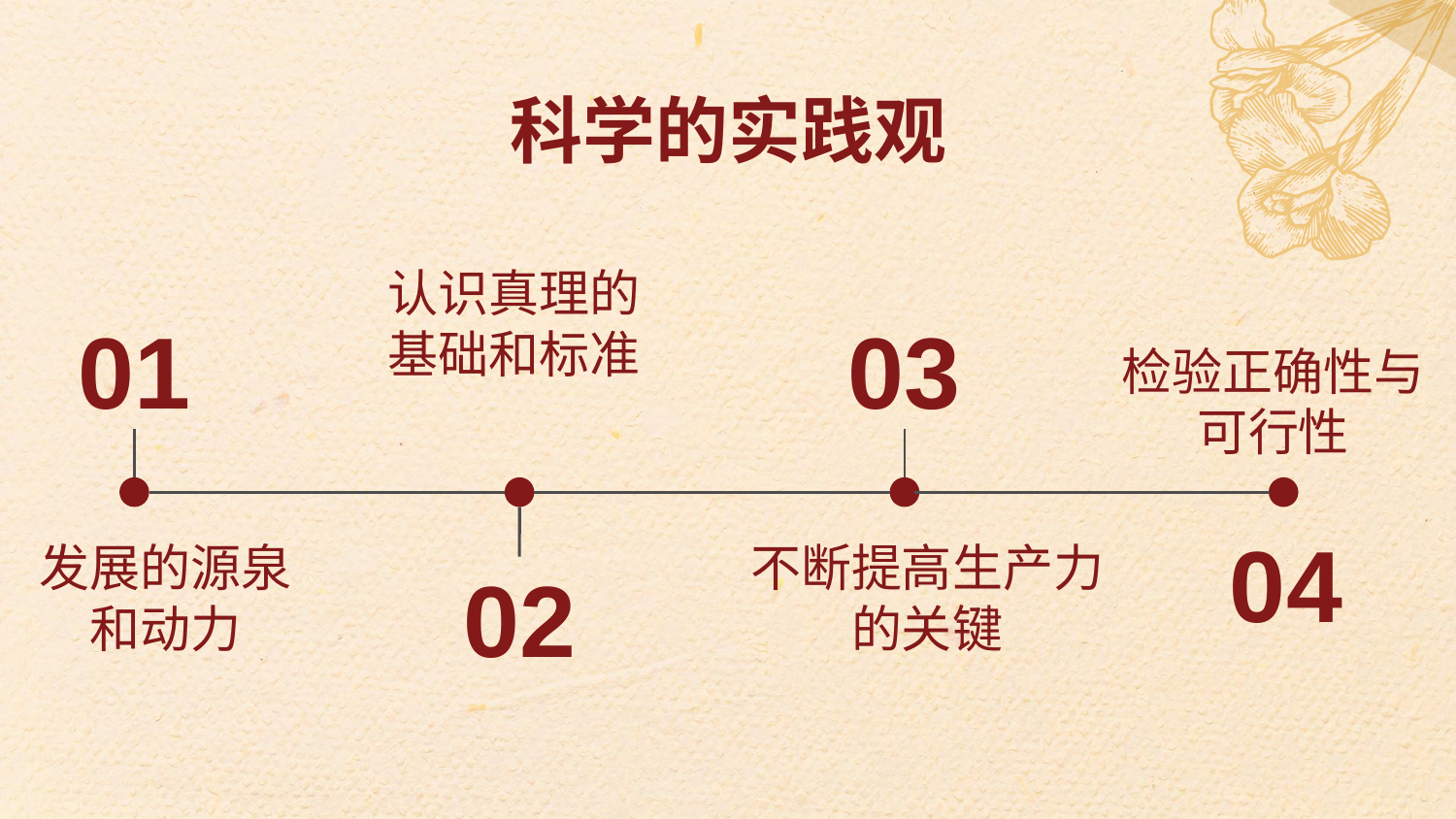

# 科学的实践观
认识真理的
基础和标准
01
03
检验正确性与可行性

04
02
发展的源泉和动力
不断提高生产力的关键